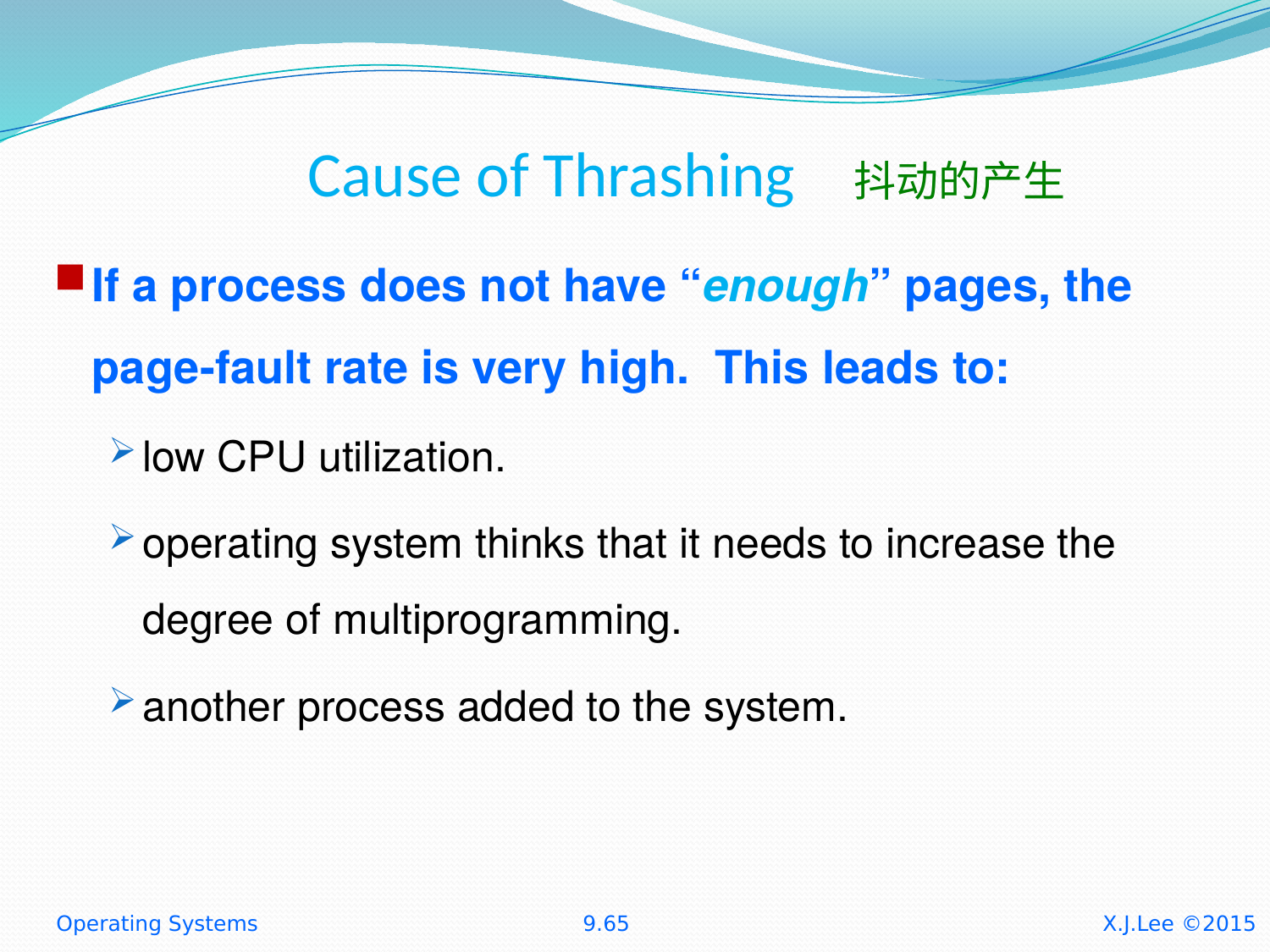

# Cause of Thrashing   抖动的产生
If a process does not have “enough” pages, the page-fault rate is very high.  This leads to:
low CPU utilization.
operating system thinks that it needs to increase the degree of multiprogramming.
another process added to the system.
Operating Systems
9.65
X.J.Lee ©2015